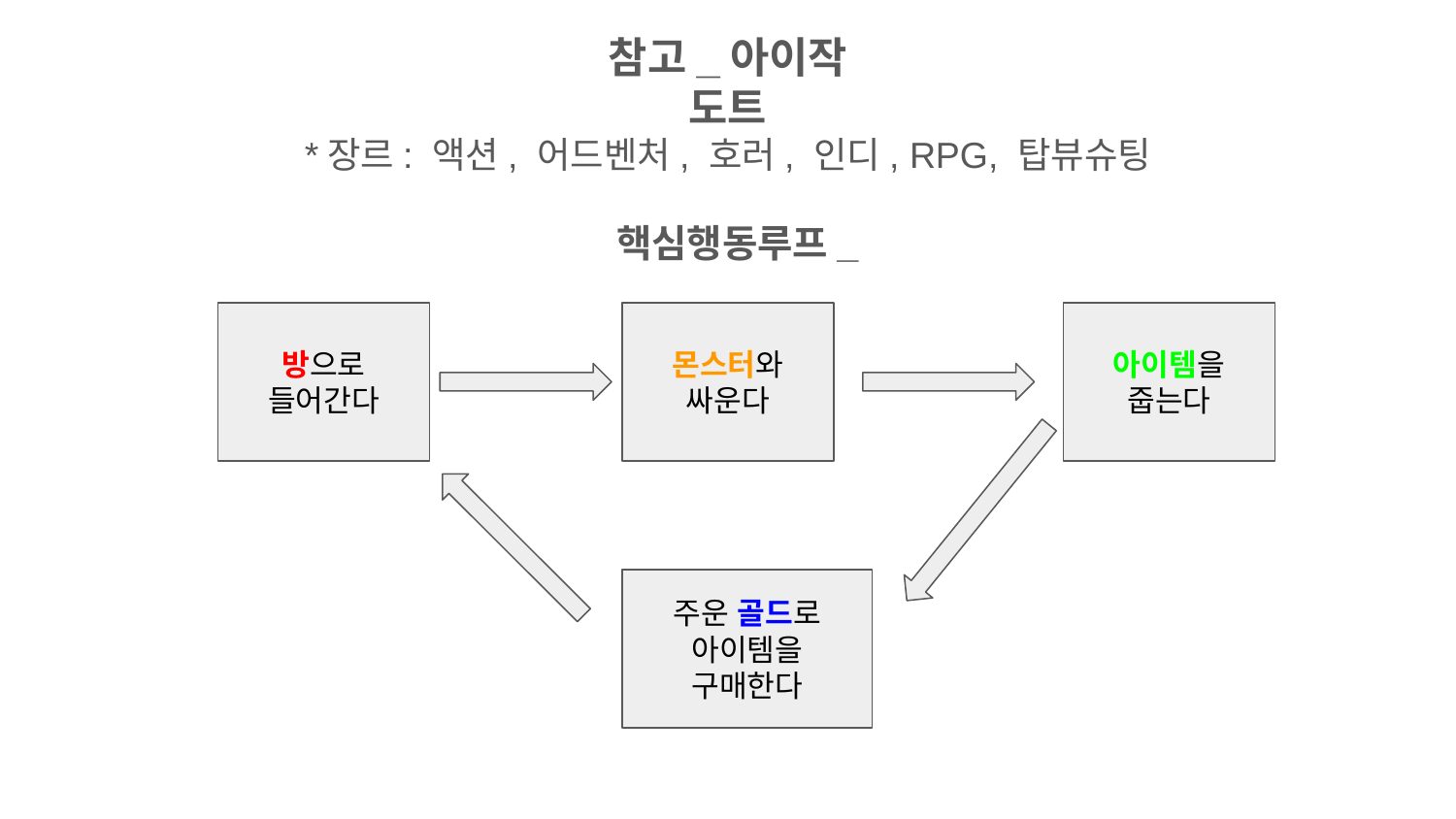

참고_아이작
도트
*장르: 액션, 어드벤처, 호러, 인디, RPG, 탑뷰슈팅

 핵심행동루프_
방으로 들어간다
몬스터와 싸운다
아이템을 줍는다

주운 골드로 아이템을 구매한다